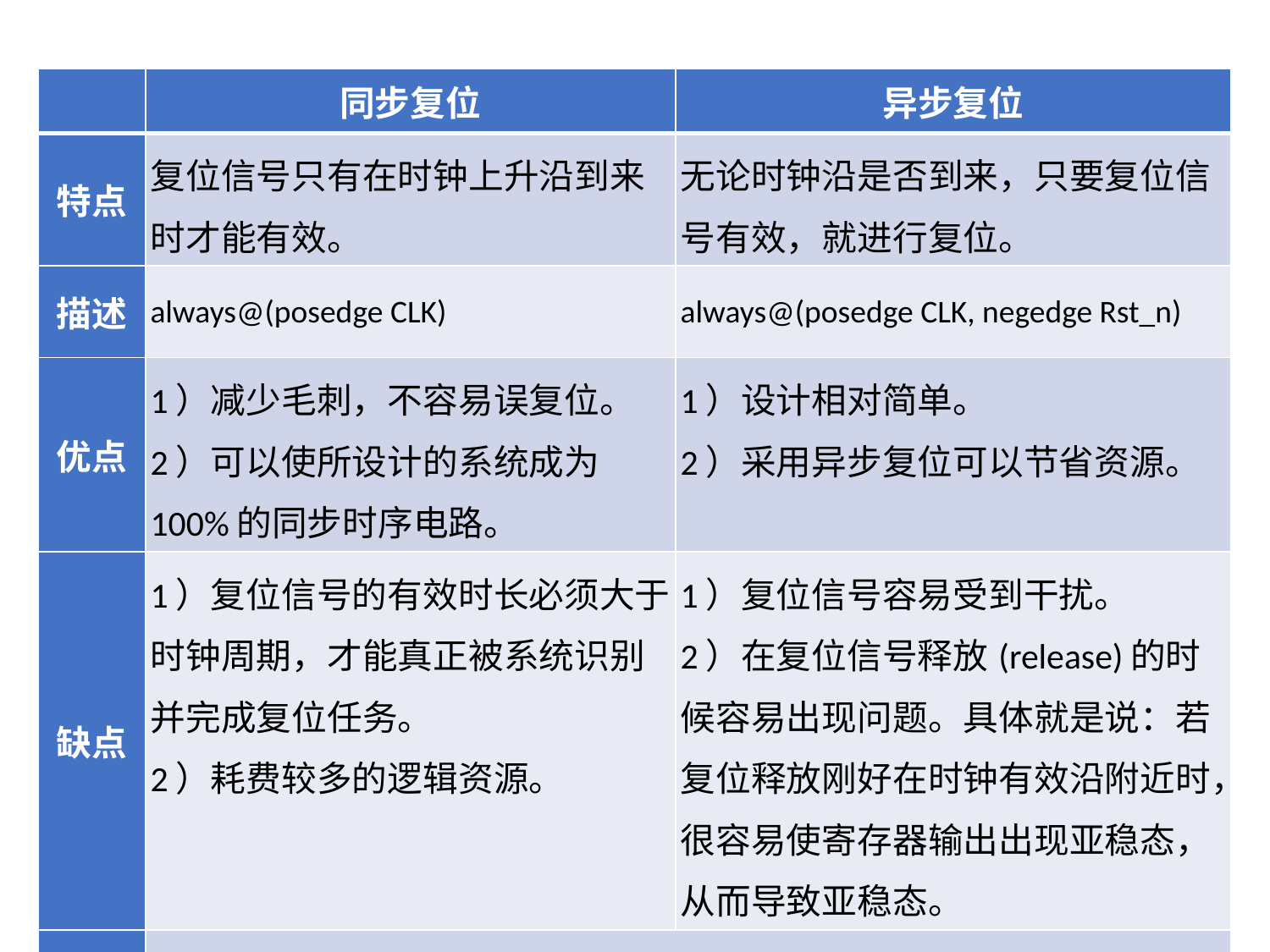

|  | 同步复位 | 异步复位 |
| --- | --- | --- |
| 特点 | 复位信号只有在时钟上升沿到来时才能有效。 | 无论时钟沿是否到来，只要复位信号有效，就进行复位。 |
| 描述 | always@(posedge CLK) | always@(posedge CLK, negedge Rst\_n) |
| 优点 | 1）减少毛刺，不容易误复位。 2）可以使所设计的系统成为100%的同步时序电路。 | 1）设计相对简单。 2）采用异步复位可以节省资源。 |
| 缺点 | 1）复位信号的有效时长必须大于时钟周期，才能真正被系统识别并完成复位任务。  2）耗费较多的逻辑资源。 | 1）复位信号容易受到干扰。  2）在复位信号释放(release)的时候容易出现问题。具体就是说：若复位释放刚好在时钟有效沿附近时，很容易使寄存器输出出现亚稳态，从而导致亚稳态。 |
| 结论 | 在目前的学习阶段，两者都可以使用，优先使用同步复位；在实际工作中，往往采用：异步触发、同步释放的复位方案。 |  |